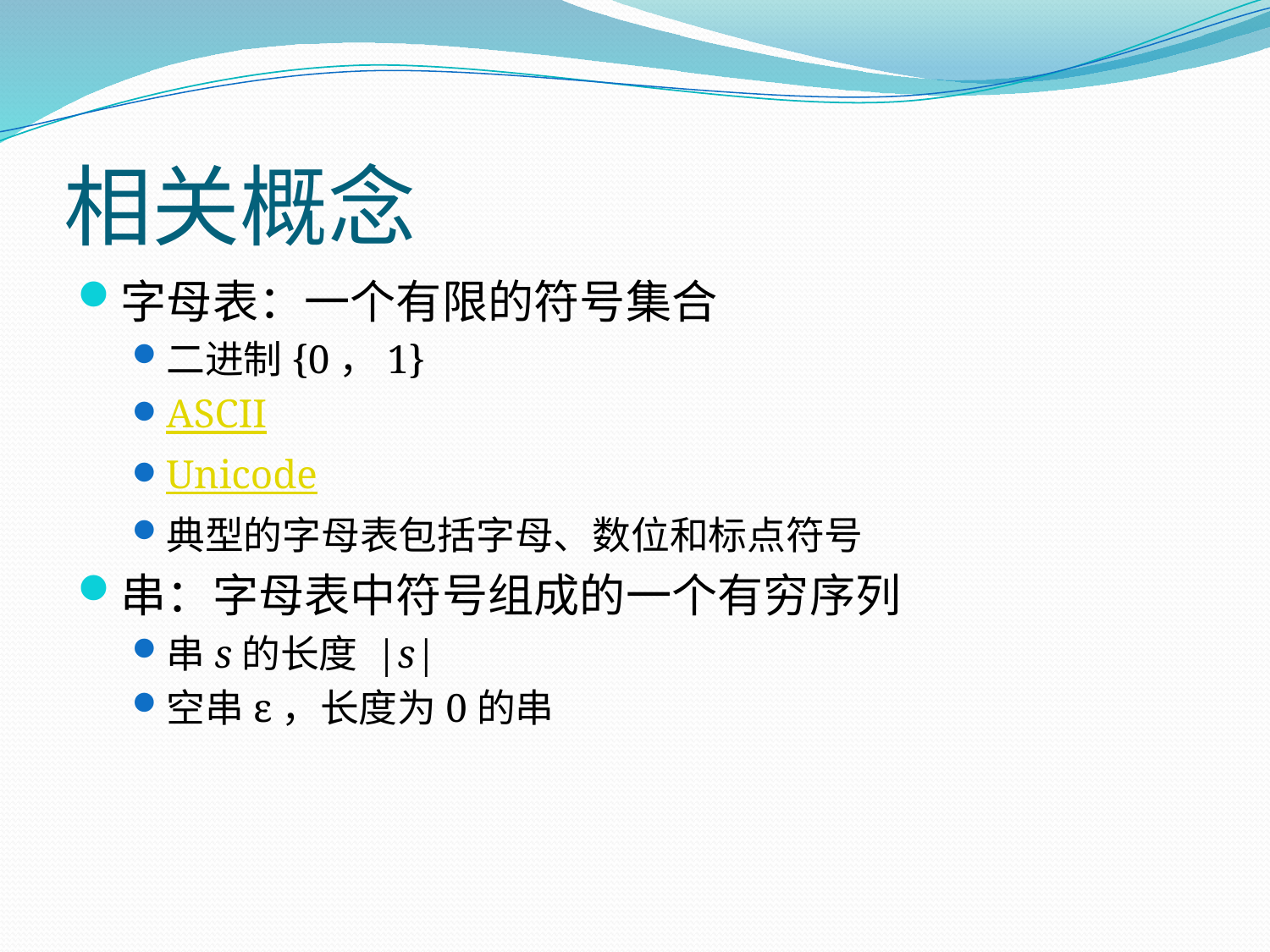

# 相关概念
字母表：一个有限的符号集合
二进制{0，1}
ASCII
Unicode
典型的字母表包括字母、数位和标点符号
串：字母表中符号组成的一个有穷序列
串s的长度 |s|
空串ε，长度为0的串